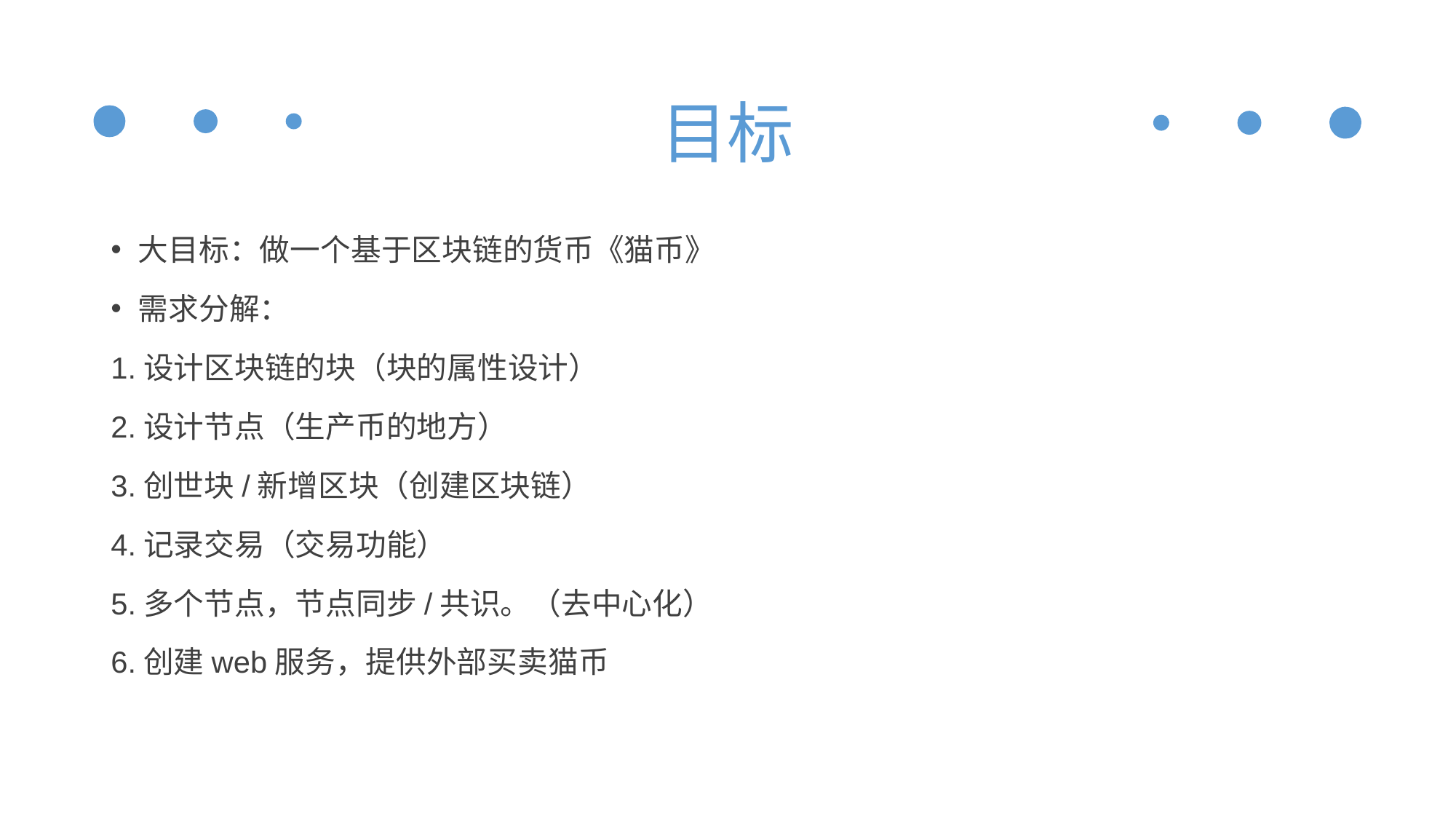

# 目标
大目标：做一个基于区块链的货币《猫币》
需求分解：
1.设计区块链的块（块的属性设计）
2.设计节点（生产币的地方）
3.创世块/新增区块（创建区块链）
4.记录交易（交易功能）
5.多个节点，节点同步/共识。（去中心化）
6.创建web服务，提供外部买卖猫币